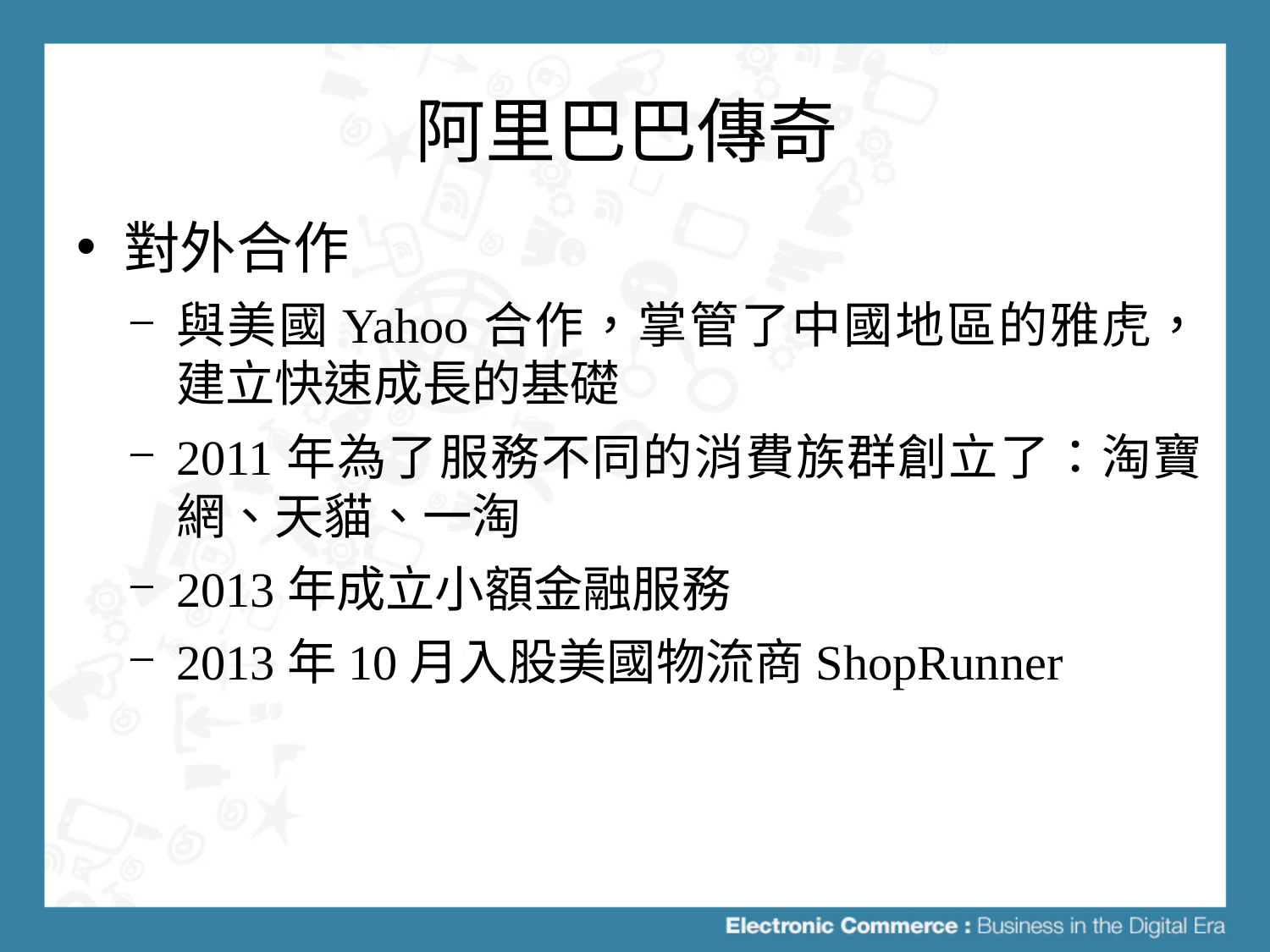

# 阿里巴巴傳奇
對外合作
與美國Yahoo合作，掌管了中國地區的雅虎，建立快速成長的基礎
2011年為了服務不同的消費族群創立了：淘寶網、天貓、一淘
2013年成立小額金融服務
2013年10月入股美國物流商ShopRunner